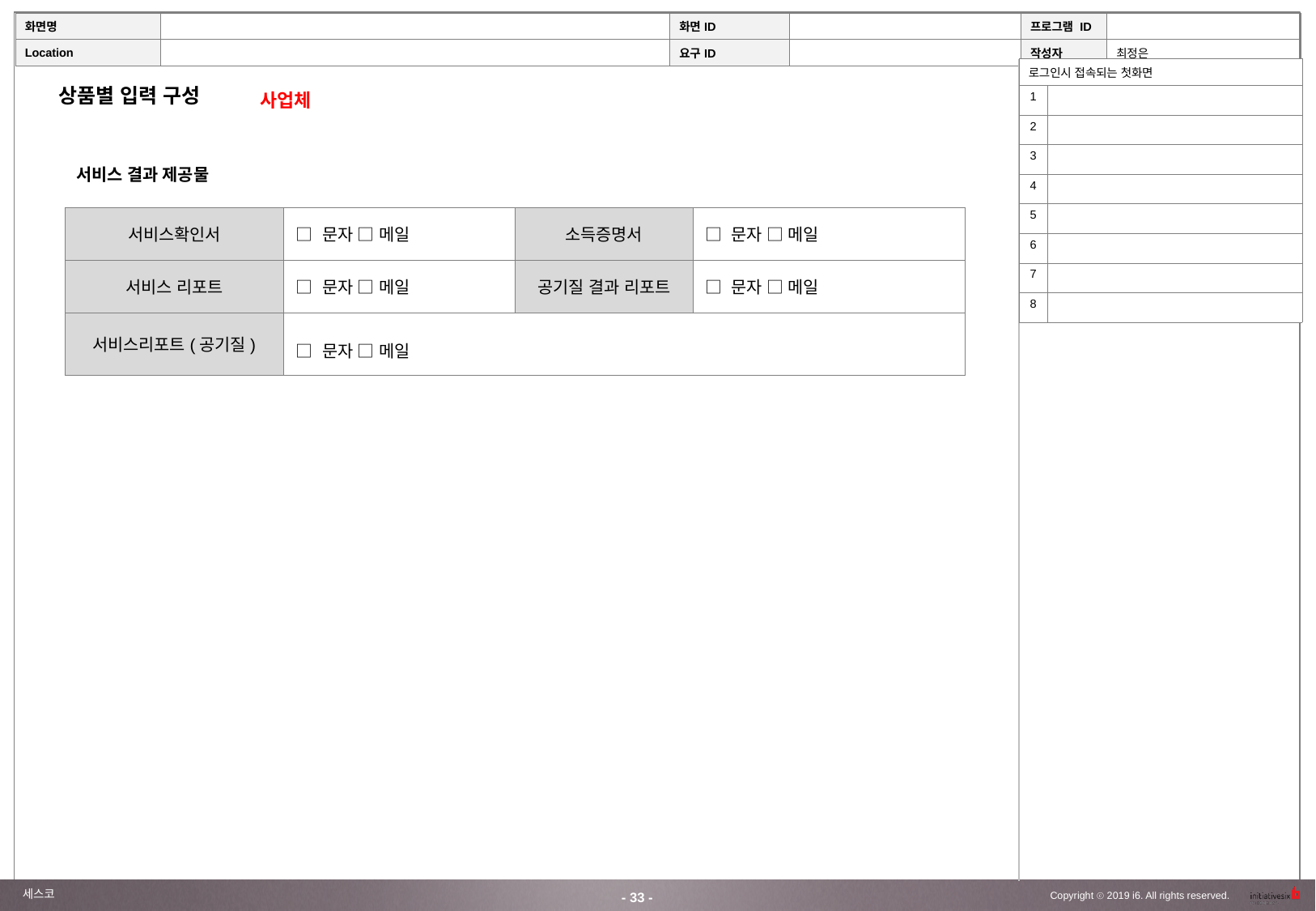

| 로그인시 접속되는 첫화면 |  |
| --- | --- |
| 1 |  |
| 2 |  |
| 3 |  |
| 4 |  |
| 5 |  |
| 6 |  |
| 7 |  |
| 8 |  |
상품별 입력 구성
사업체
서비스 결과 제공물
| 서비스확인서 | □ 문자 □ 메일 | 소득증명서 | □ 문자 □ 메일 |
| --- | --- | --- | --- |
| 서비스 리포트 | □ 문자 □ 메일 | 공기질 결과 리포트 | □ 문자 □ 메일 |
| 서비스리포트(공기질) | □ 문자 □ 메일 |  |  |